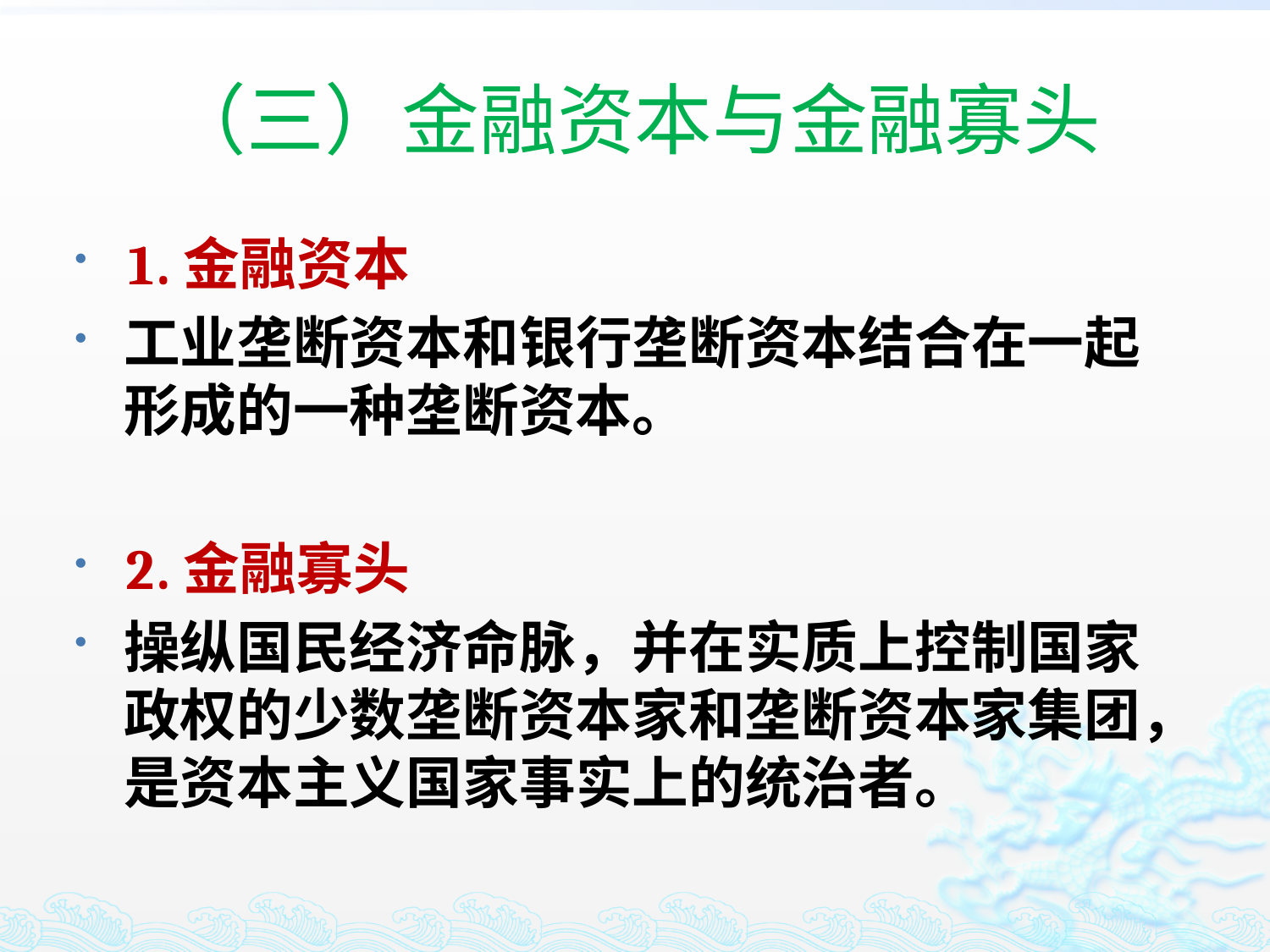

# （三）金融资本与金融寡头
1.金融资本
工业垄断资本和银行垄断资本结合在一起形成的一种垄断资本。

2.金融寡头
操纵国民经济命脉，并在实质上控制国家政权的少数垄断资本家和垄断资本家集团，是资本主义国家事实上的统治者。